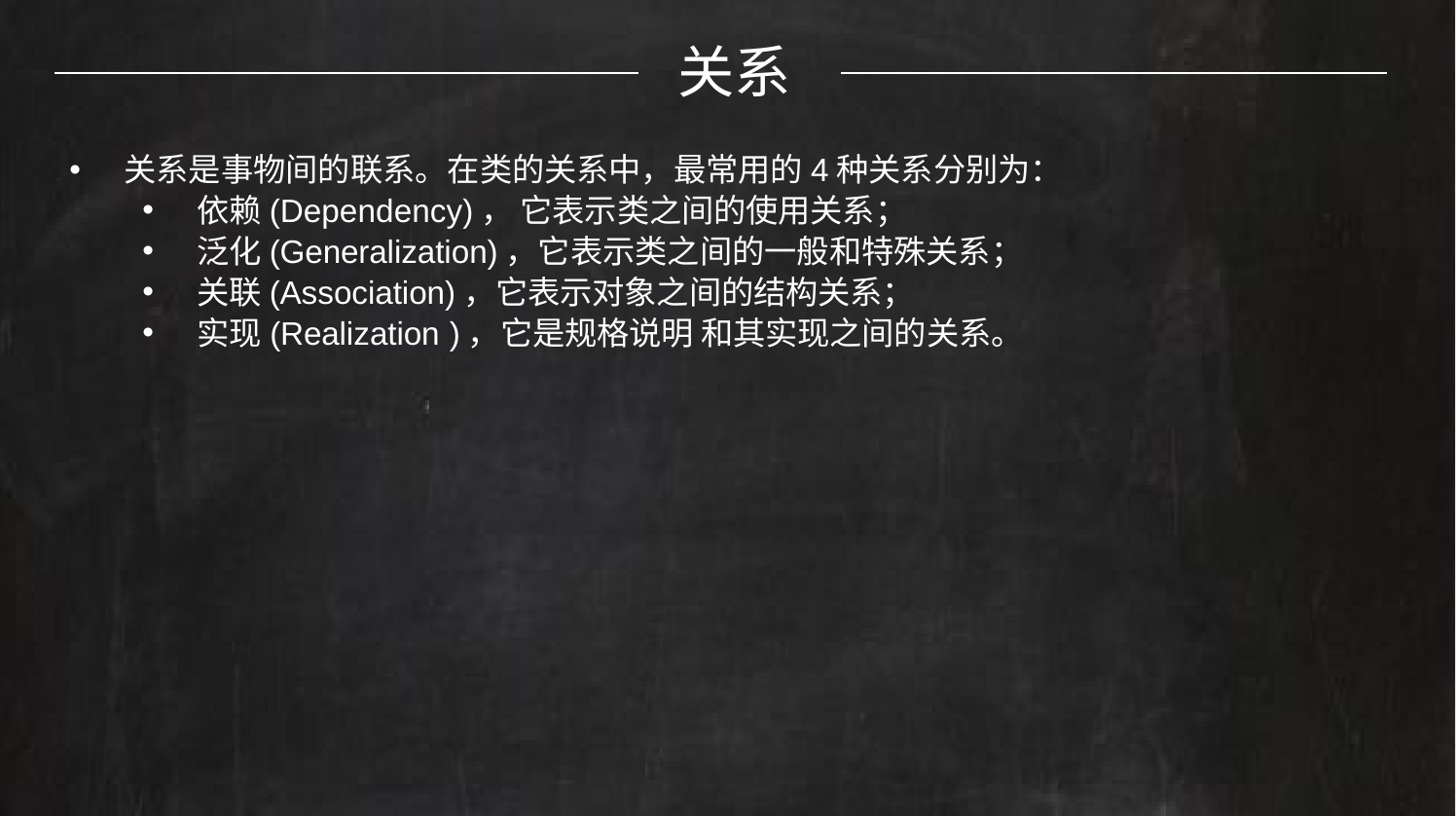

关系

关系是事物间的联系。在类的关系中，最常用的4种关系分别为：
依赖(Dependency)， 它表示类之间的使用关系；
泛化(Generalization)，它表示类之间的一般和特殊关系；
关联(Association)，它表示对象之间的结构关系；
实现(Realization )，它是规格说明 和其实现之间的关系。